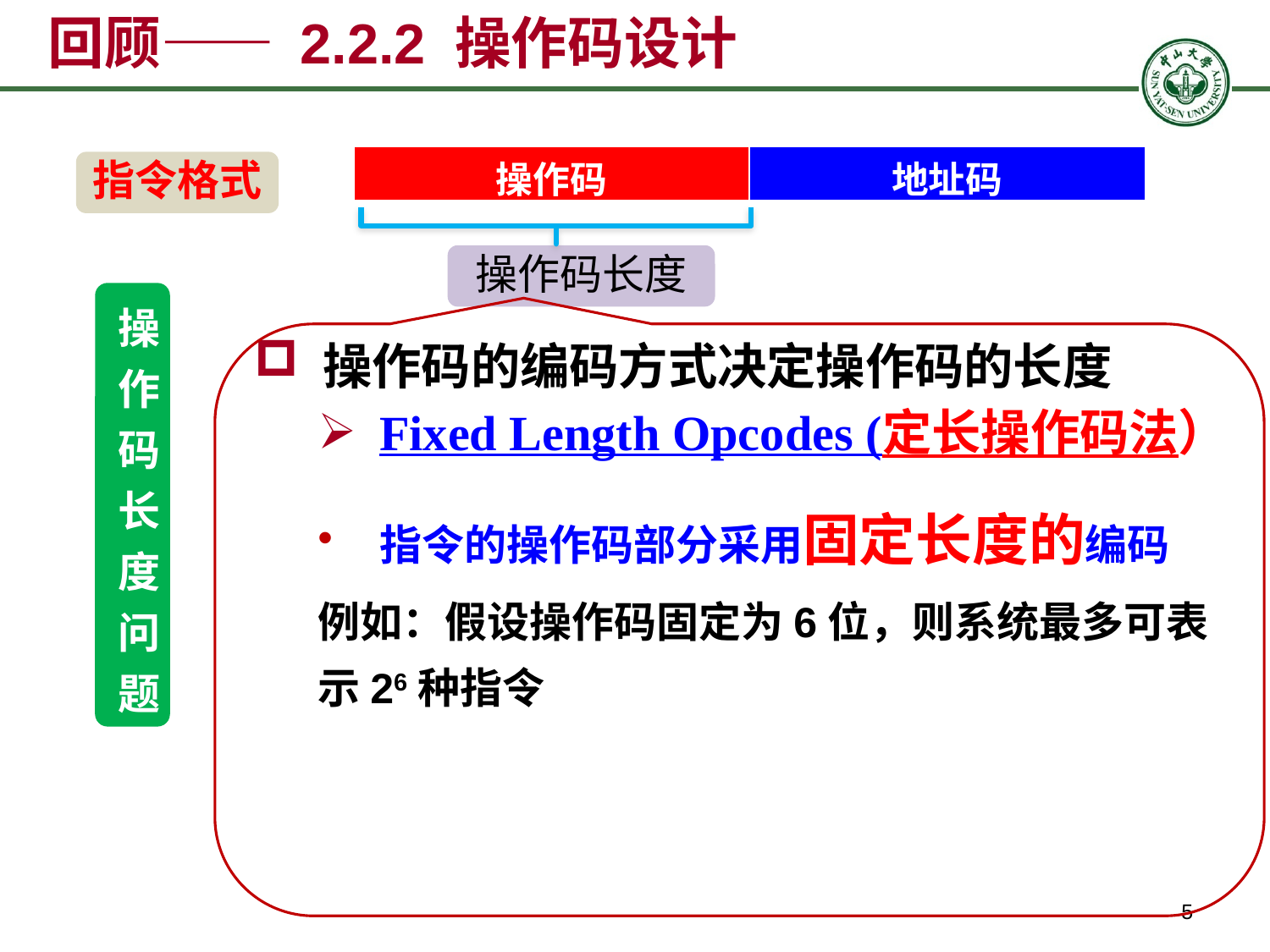

# 回顾—— 2.2.2 操作码设计

| 操作码 | 地址码 |
| --- | --- |
指令格式
操作码长度
操作码长度问题

 操作码的编码方式决定操作码的长度
Fixed Length Opcodes (定长操作码法）
指令的操作码部分采用固定长度的编码
例如：假设操作码固定为6位，则系统最多可表示26种指令